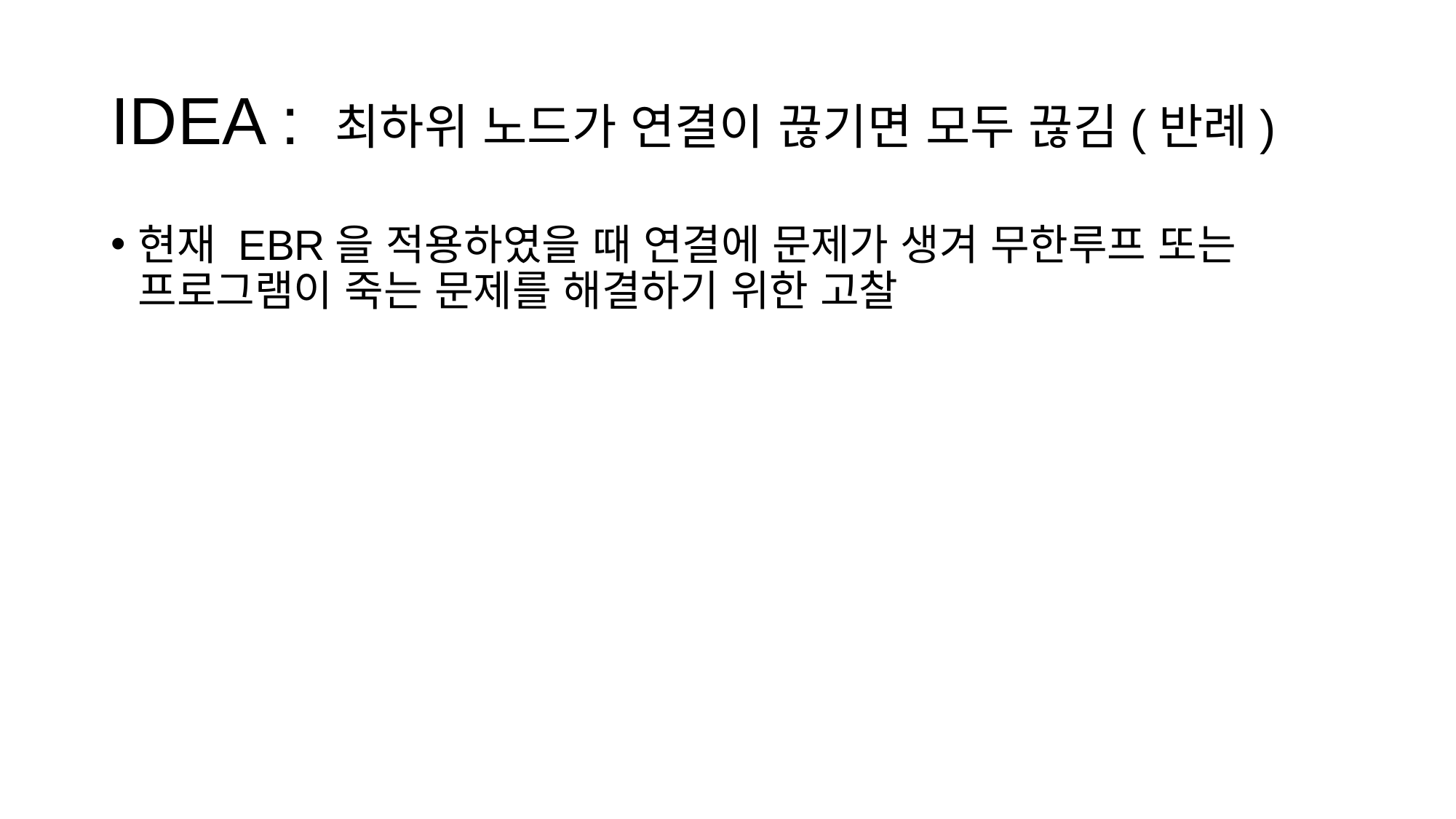

# IDEA : 최하위 노드가 연결이 끊기면 모두 끊김(반례)
현재 EBR을 적용하였을 때 연결에 문제가 생겨 무한루프 또는 프로그램이 죽는 문제를 해결하기 위한 고찰